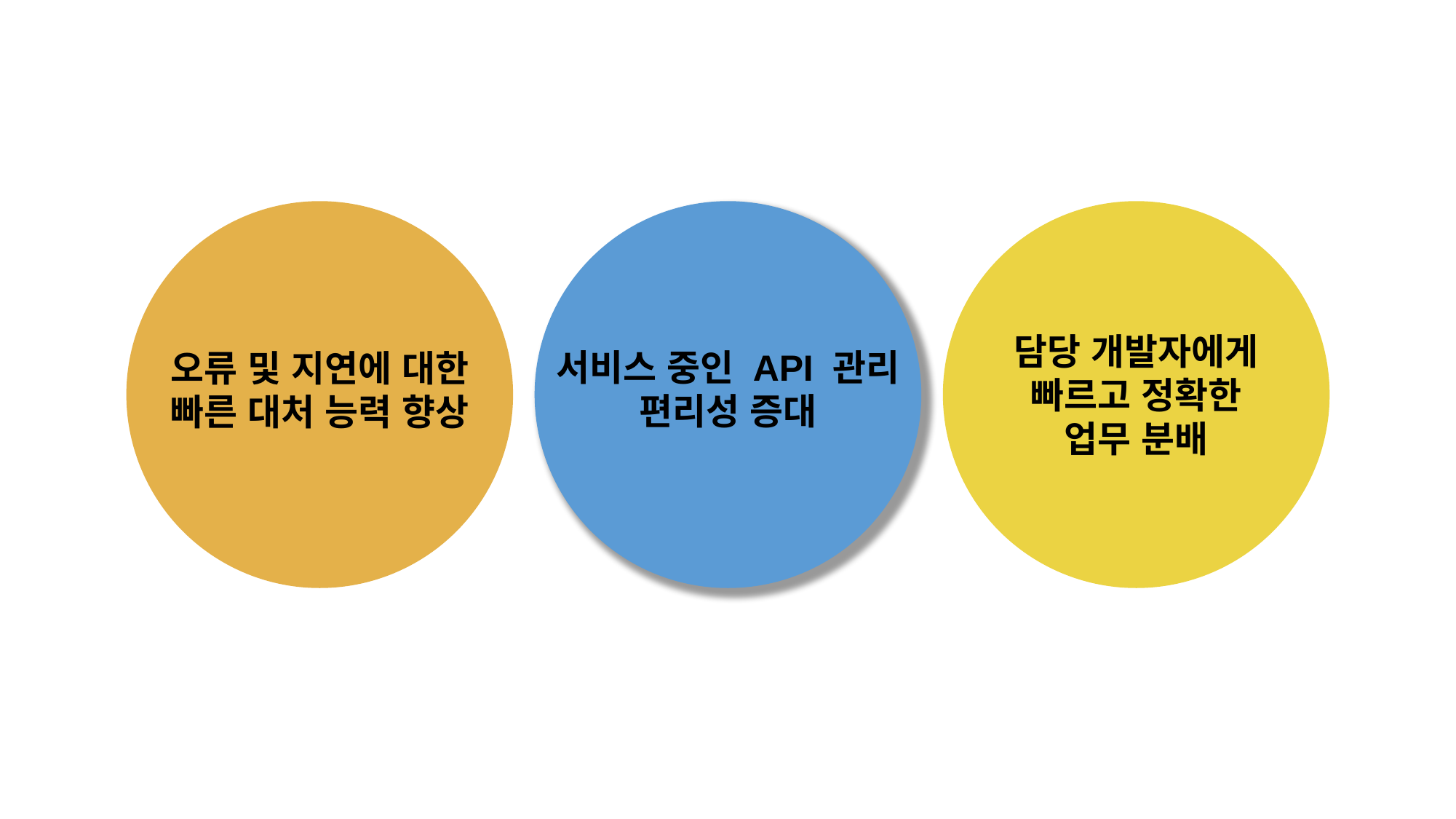

담당 개발자에게
빠르고 정확한
업무 분배

오류 및 지연에 대한 빠른 대처 능력 향상
서비스 중인 API 관리
편리성 증대